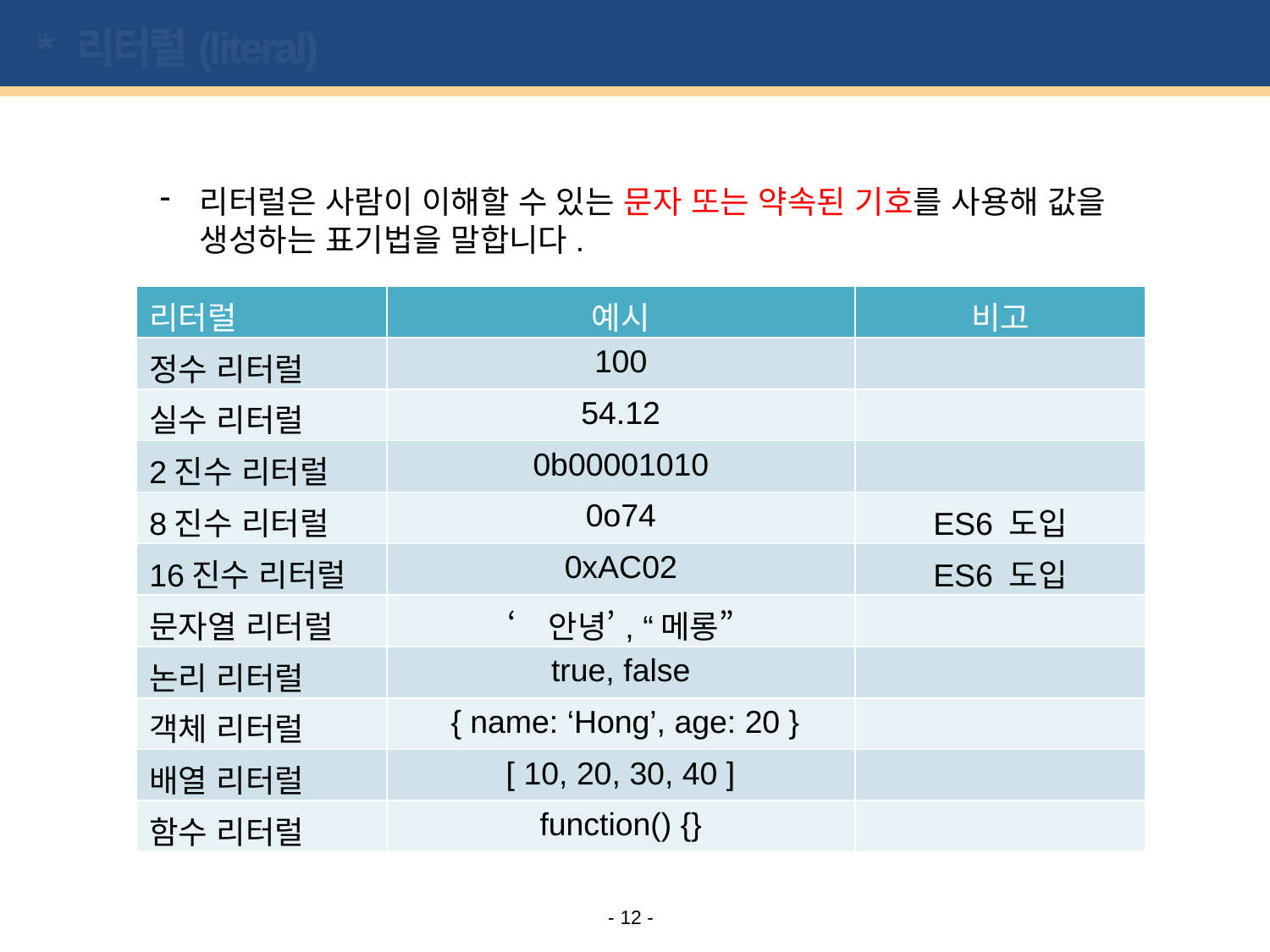

# * 리터럴(literal)
리터럴은 사람이 이해할 수 있는 문자 또는 약속된 기호를 사용해 값을 생성하는 표기법을 말합니다.
| 리터럴 | 예시 | 비고 |
| --- | --- | --- |
| 정수 리터럴 | 100 |  |
| 실수 리터럴 | 54.12 |  |
| 2진수 리터럴 | 0b00001010 |  |
| 8진수 리터럴 | 0o74 | ES6 도입 |
| 16진수 리터럴 | 0xAC02 | ES6 도입 |
| 문자열 리터럴 | ‘안녕’, “메롱” |  |
| 논리 리터럴 | true, false |  |
| 객체 리터럴 | { name: ‘Hong’, age: 20 } |  |
| 배열 리터럴 | [ 10, 20, 30, 40 ] |  |
| 함수 리터럴 | function() {} |  |